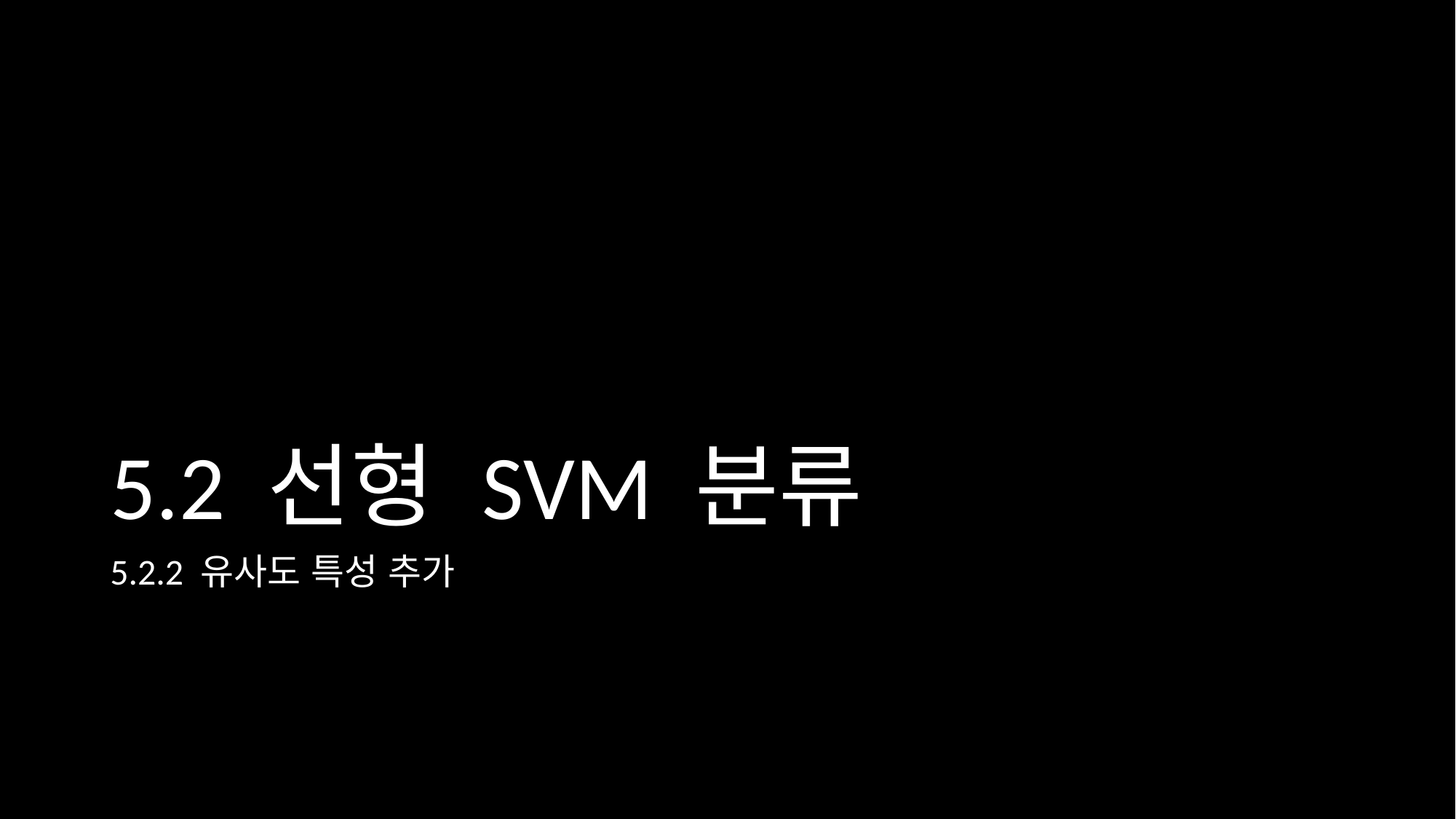

# 5.2 선형 SVM 분류
5.2.2 유사도 특성 추가